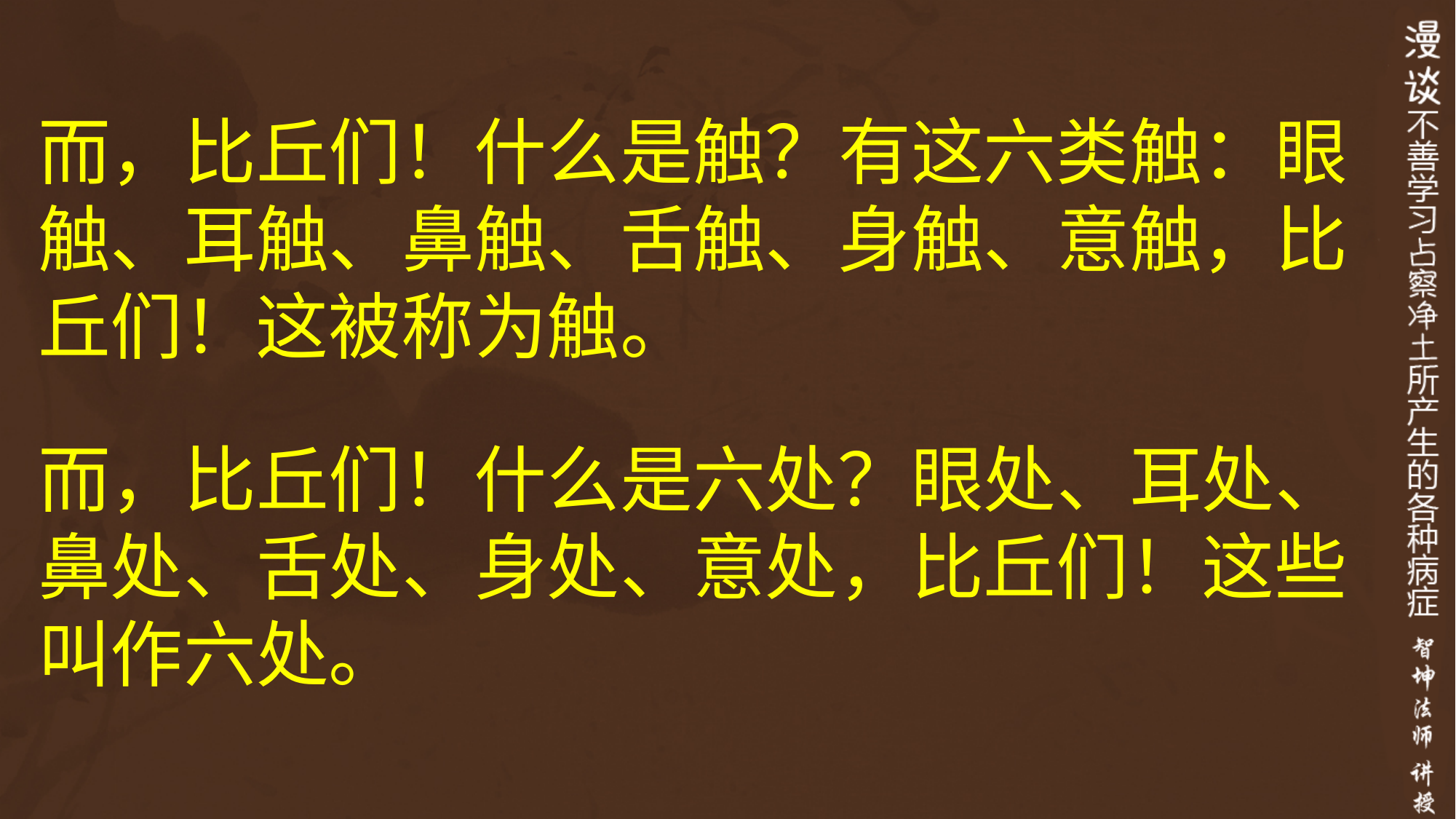

而，比丘们！什么是触？有这六类触：眼触、耳触、鼻触、舌触、身触、意触，比丘们！这被称为触。

而，比丘们！什么是六处？眼处、耳处、鼻处、舌处、身处、意处，比丘们！这些叫作六处。